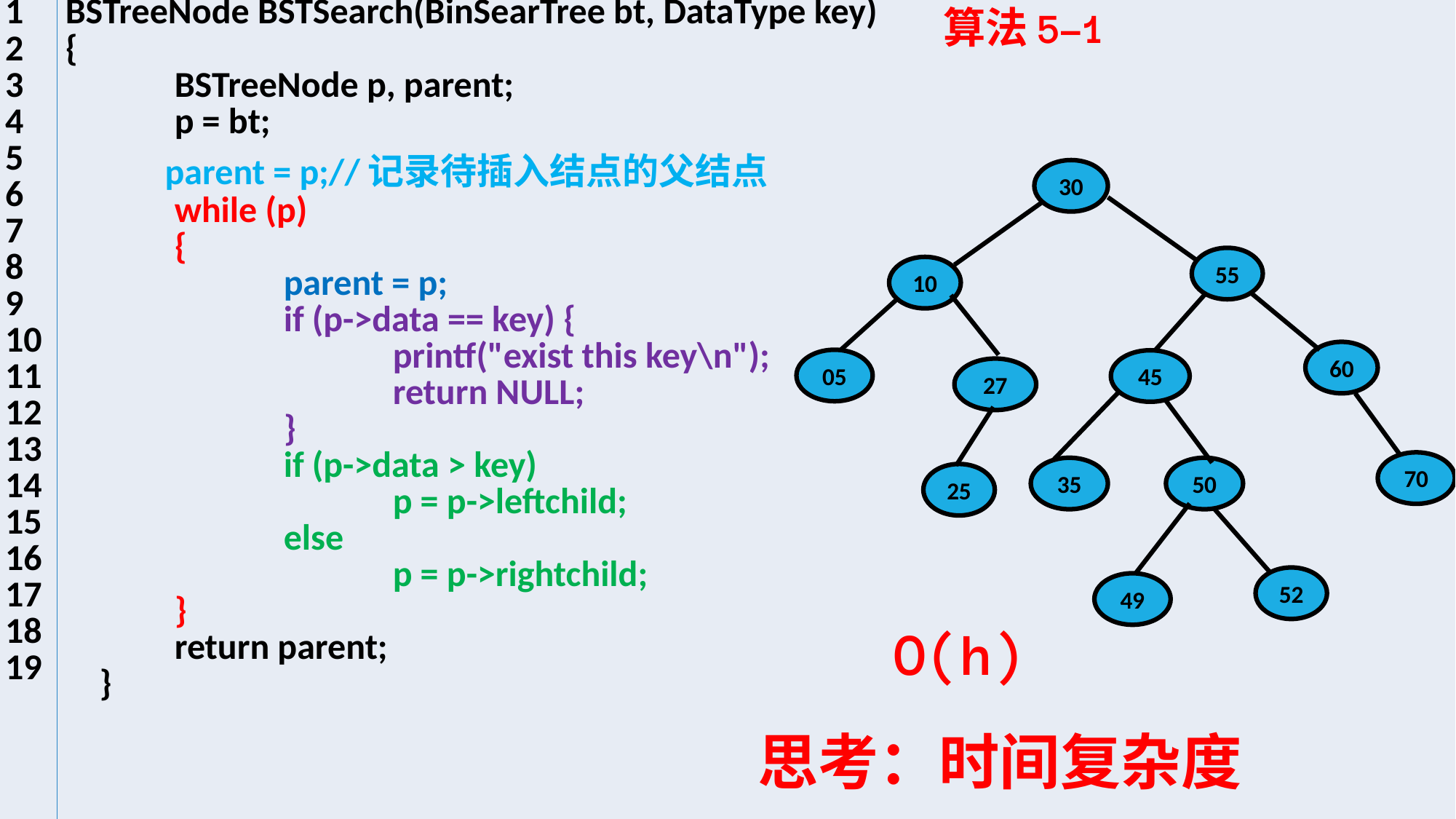

算法5-1
| 1 2 3 4 5 6 7 8 9 10 11 12 13 14 15 16 17 18 19 | BSTreeNode BSTSearch(BinSearTree bt, DataType key) { BSTreeNode p, parent; p = bt; parent = p;//记录待插入结点的父结点 while (p) { parent = p; if (p->data == key) { printf("exist this key\n"); return NULL; } if (p->data > key) p = p->leftchild; else p = p->rightchild; } return parent; } |
| --- | --- |
30

55
10

60
05
45
27

70
50
35
25

52
49
O(h)
思考：时间复杂度